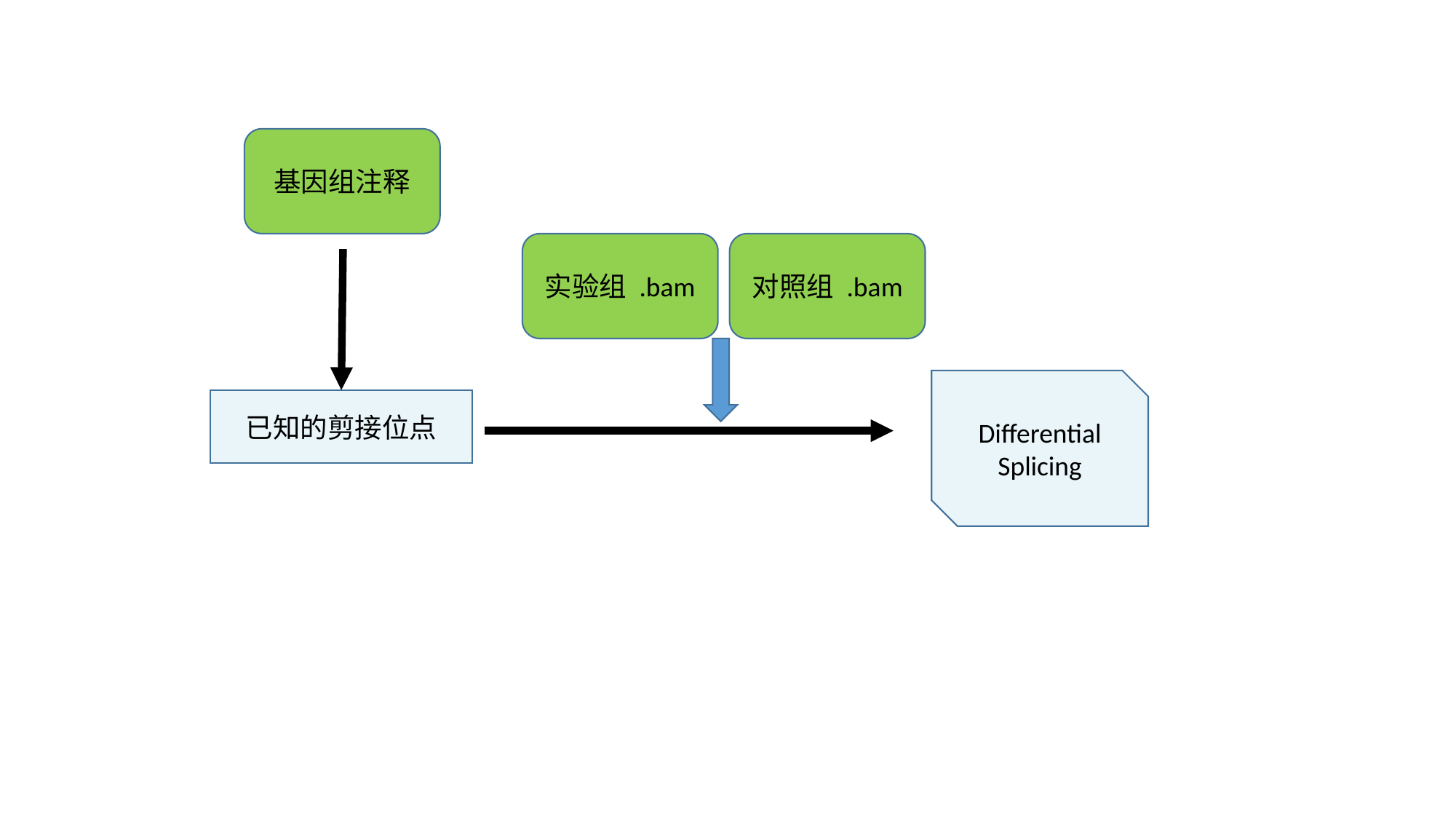

基因组注释
实验组 .bam
对照组 .bam

Differential Splicing
已知的剪接位点